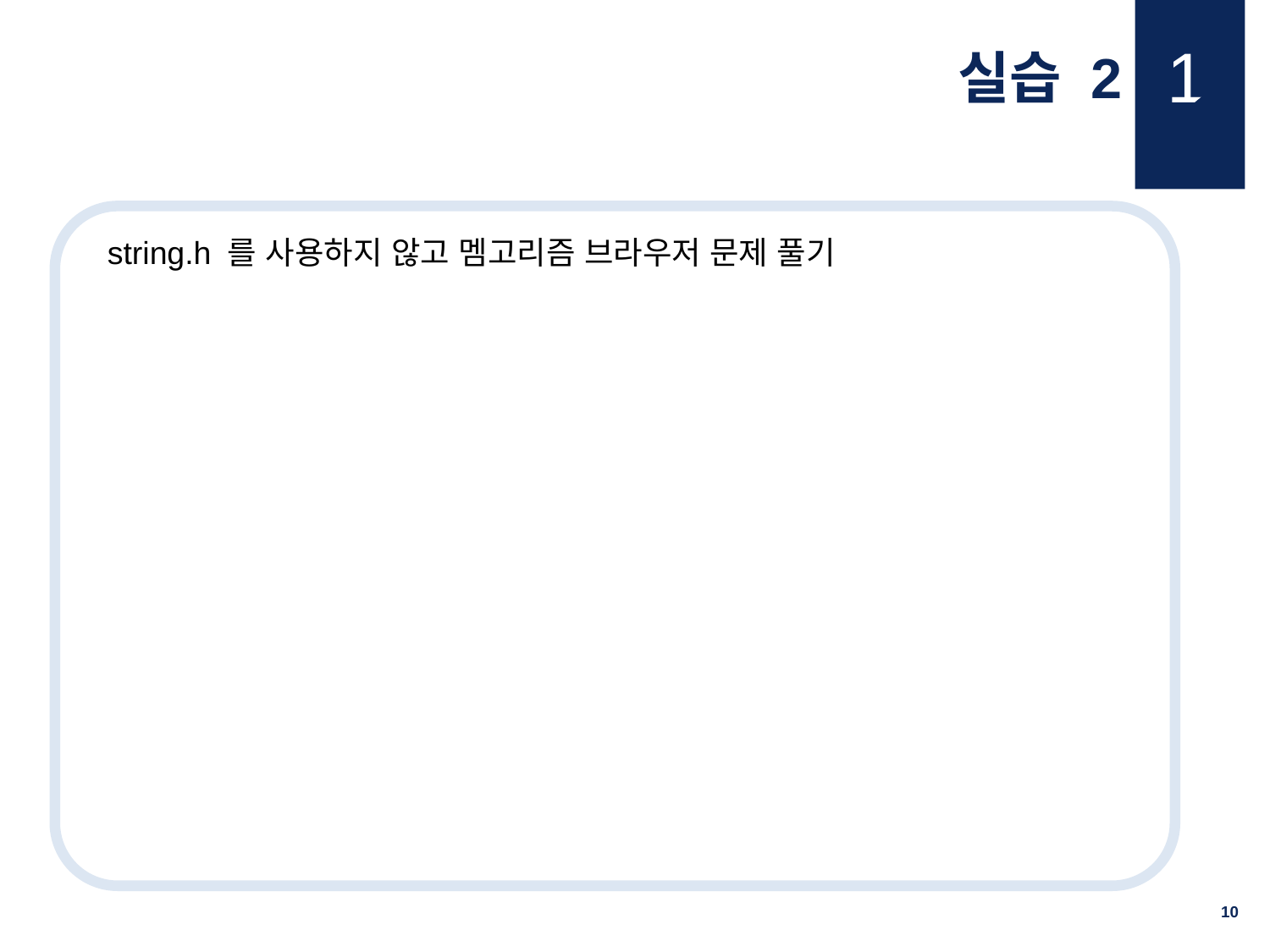

1

실습 2

string.h 를 사용하지 않고 멤고리즘 브라우저 문제 풀기
10